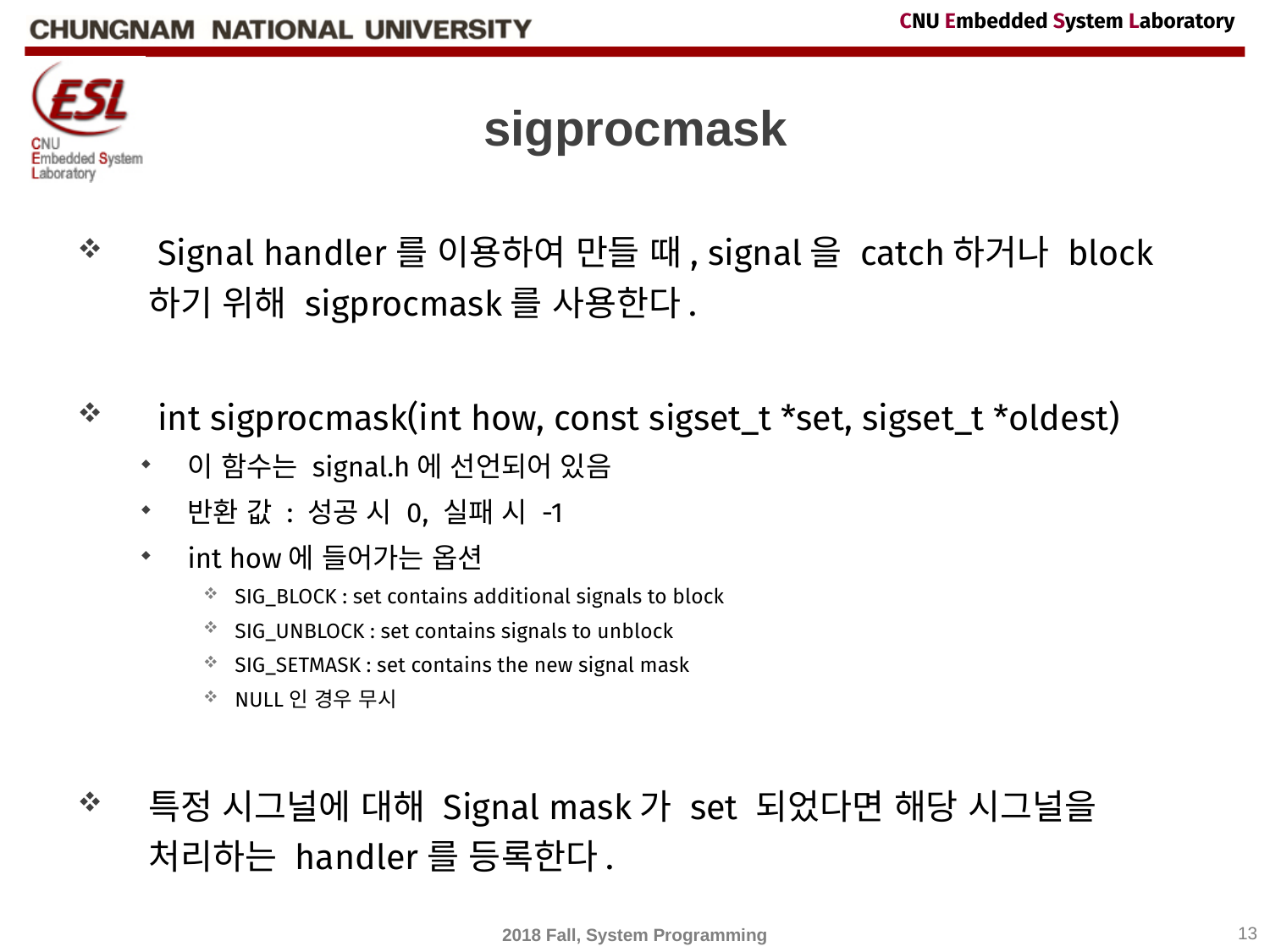

# sigprocmask
 Signal handler를 이용하여 만들 때, signal을 catch하거나 block하기 위해 sigprocmask를 사용한다.

 int sigprocmask(int how, const sigset_t *set, sigset_t *oldest)
이 함수는 signal.h에 선언되어 있음
반환 값 : 성공 시 0, 실패 시 -1
int how에 들어가는 옵션
SIG_BLOCK : set contains additional signals to block
SIG_UNBLOCK : set contains signals to unblock
SIG_SETMASK : set contains the new signal mask
NULL인 경우 무시

특정 시그널에 대해 Signal mask가 set 되었다면 해당 시그널을 처리하는 handler를 등록한다.
2018 Fall, System Programming
13